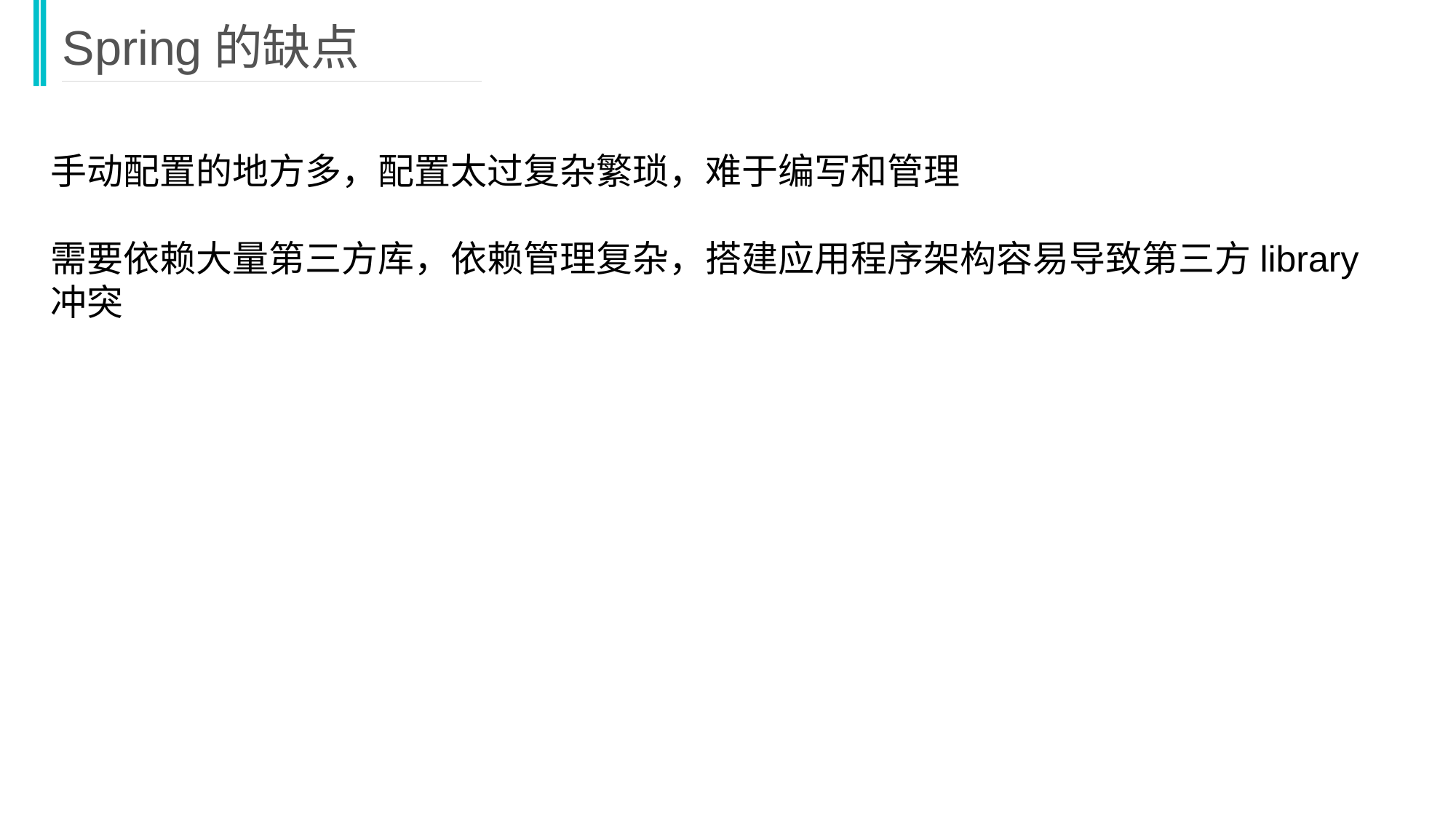

Spring的缺点

手动配置的地方多，配置太过复杂繁琐，难于编写和管理

需要依赖大量第三方库，依赖管理复杂，搭建应用程序架构容易导致第三方library冲突